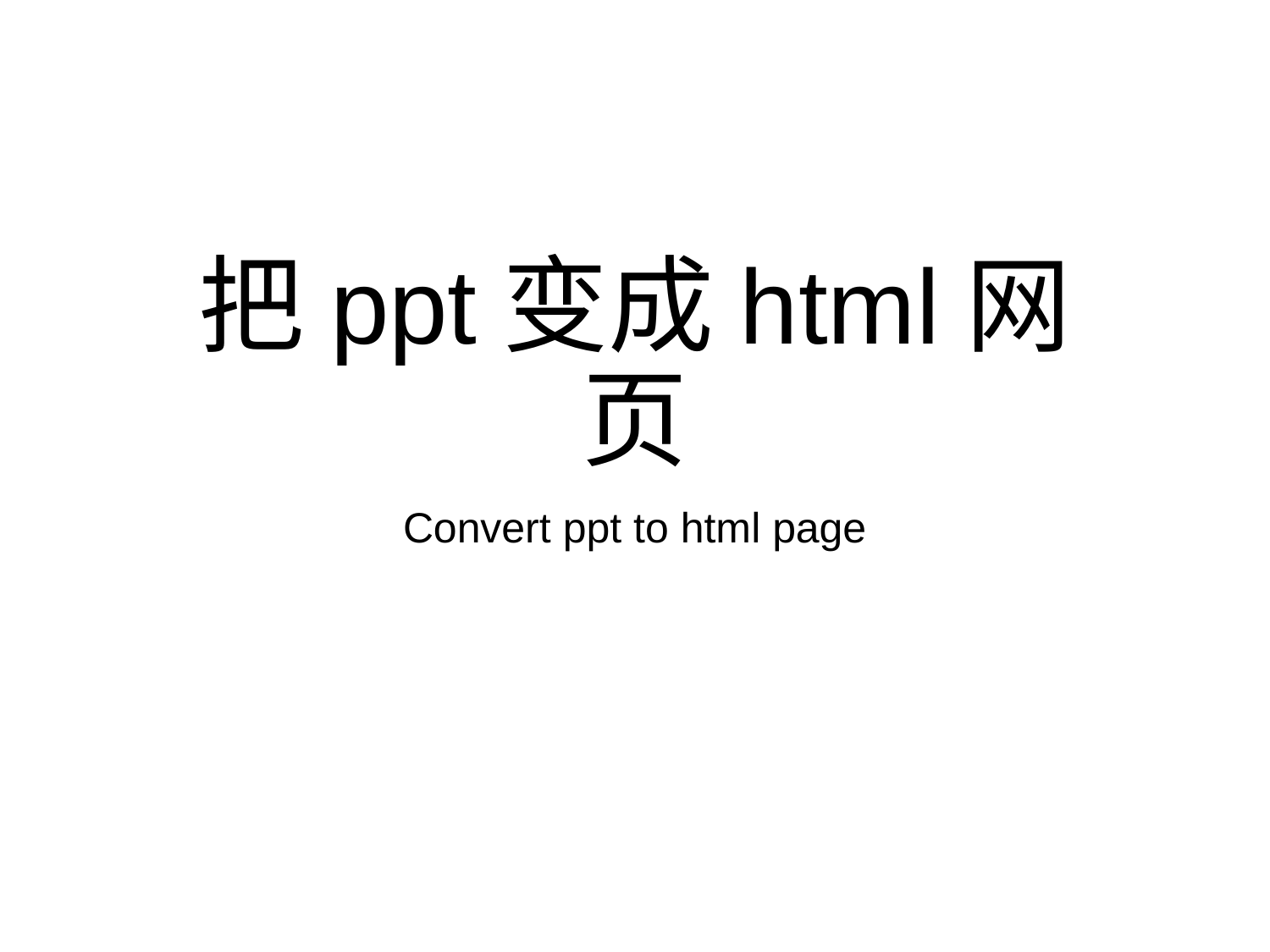

# 把ppt变成html网页
Convert ppt to html page